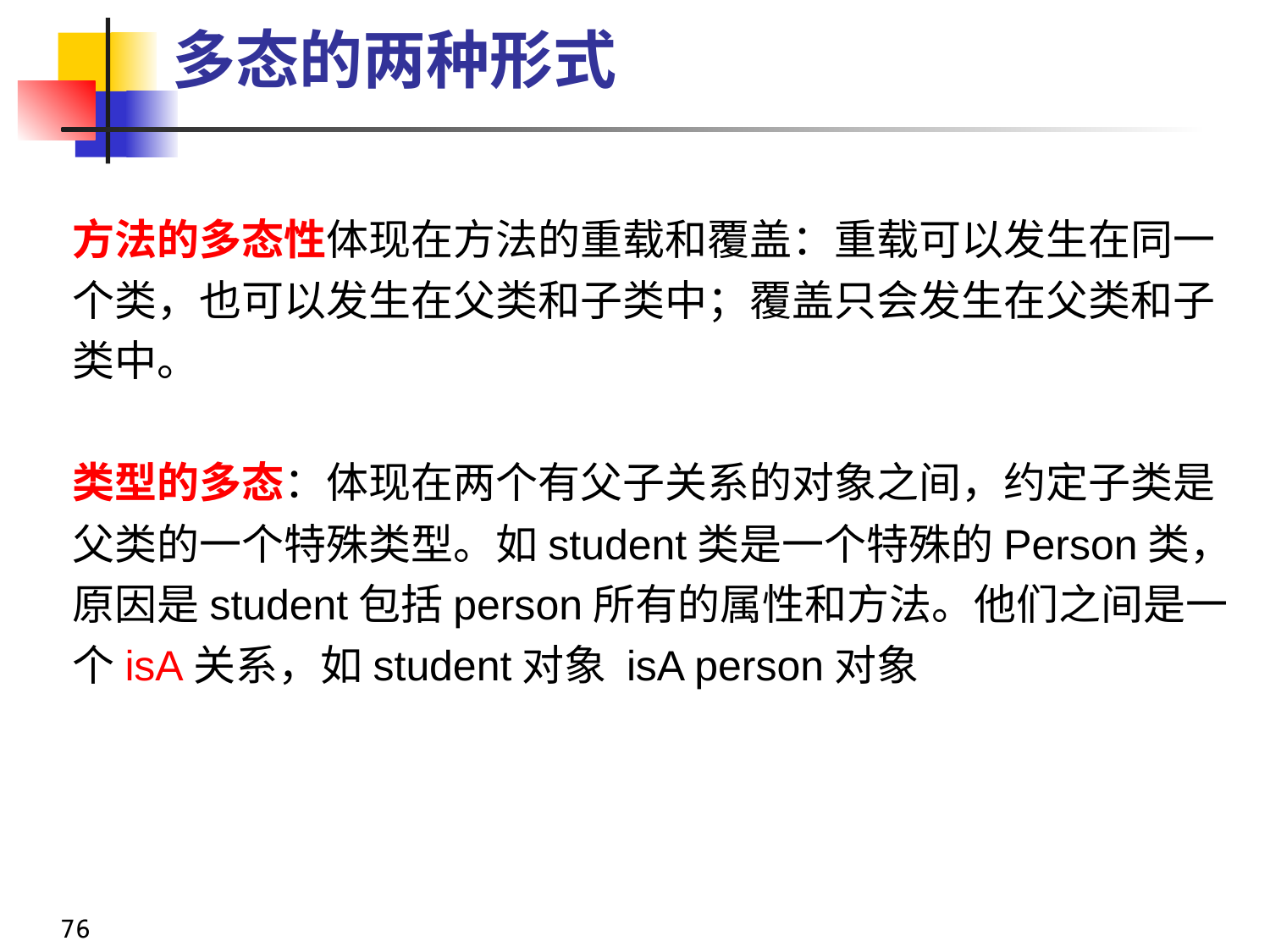

# 多态的两种形式
方法的多态性体现在方法的重载和覆盖：重载可以发生在同一个类，也可以发生在父类和子类中；覆盖只会发生在父类和子类中。

类型的多态：体现在两个有父子关系的对象之间，约定子类是父类的一个特殊类型。如student类是一个特殊的Person类，原因是student包括person所有的属性和方法。他们之间是一个isA关系，如student对象 isA person对象
76